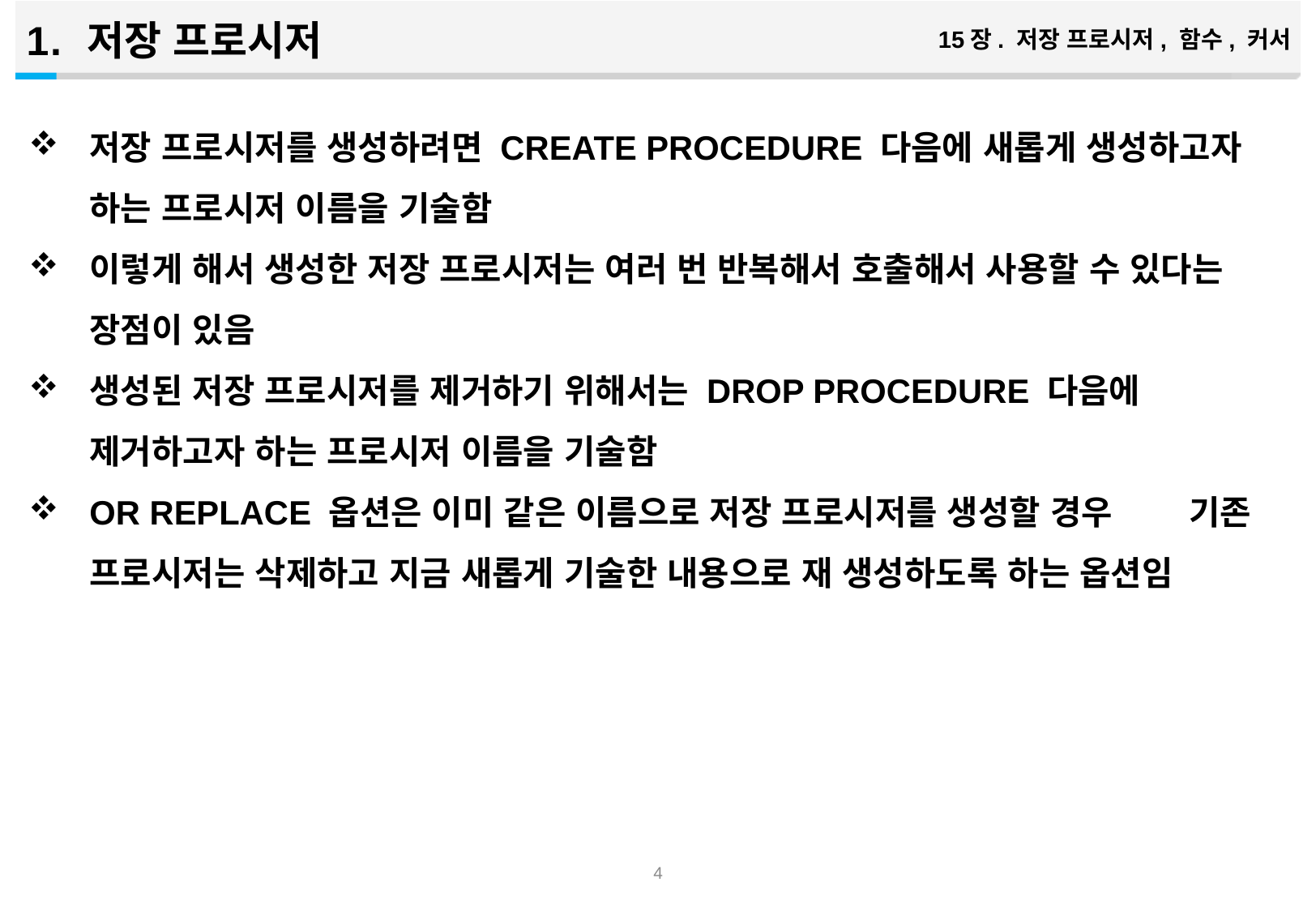

저장 프로시저
15장. 저장 프로시저, 함수, 커서
저장 프로시저를 생성하려면 CREATE PROCEDURE 다음에 새롭게 생성하고자 하는 프로시저 이름을 기술함
이렇게 해서 생성한 저장 프로시저는 여러 번 반복해서 호출해서 사용할 수 있다는 장점이 있음
생성된 저장 프로시저를 제거하기 위해서는 DROP PROCEDURE 다음에 제거하고자 하는 프로시저 이름을 기술함
OR REPLACE 옵션은 이미 같은 이름으로 저장 프로시저를 생성할 경우        기존 프로시저는 삭제하고 지금 새롭게 기술한 내용으로 재 생성하도록 하는 옵션임
4